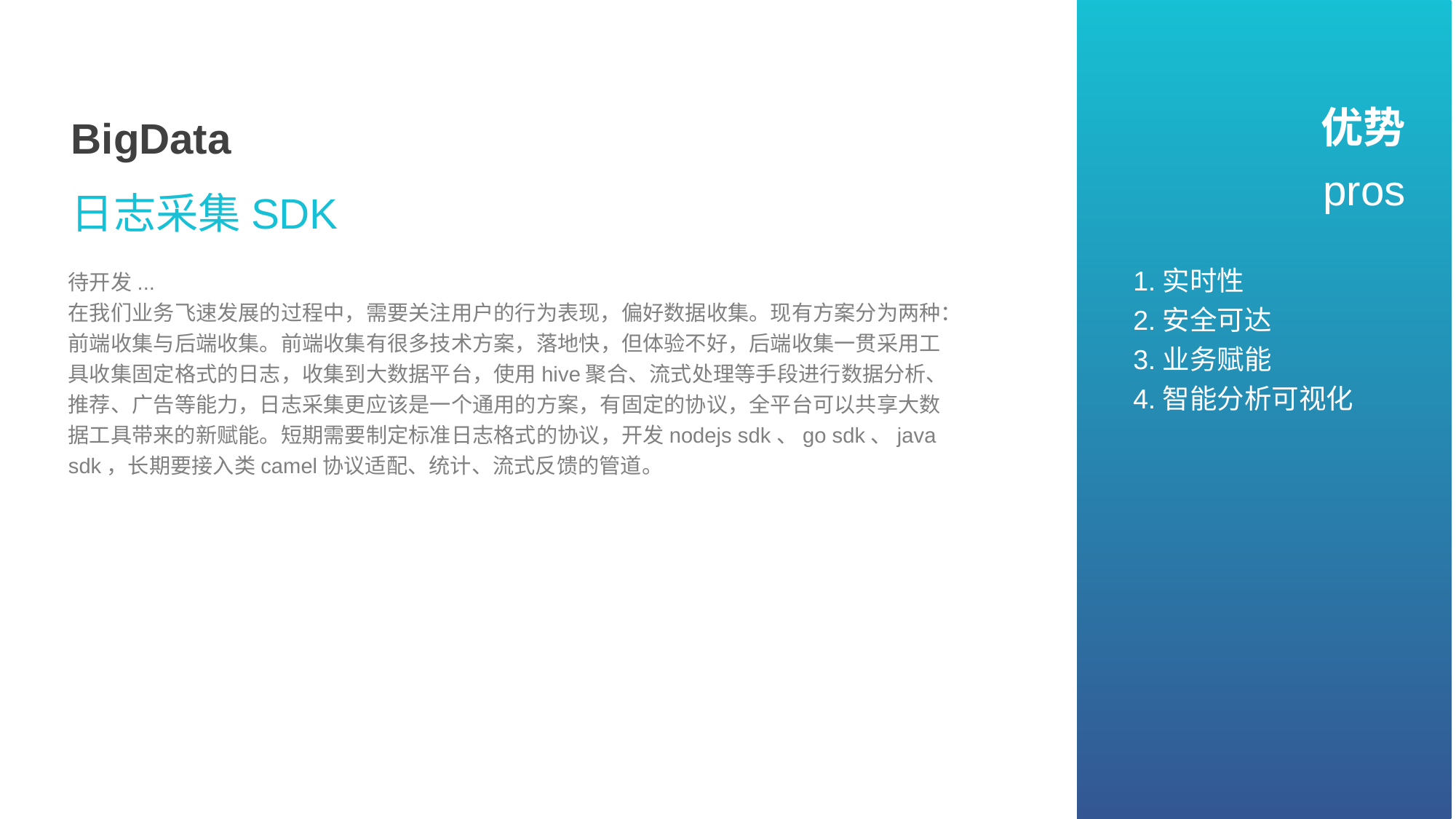

优势
BigData
pros
日志采集SDK
1.实时性
2.安全可达
3.业务赋能
4.智能分析可视化
待开发...
在我们业务飞速发展的过程中，需要关注用户的行为表现，偏好数据收集。现有方案分为两种：前端收集与后端收集。前端收集有很多技术方案，落地快，但体验不好，后端收集一贯采用工具收集固定格式的日志，收集到大数据平台，使用hive聚合、流式处理等手段进行数据分析、推荐、广告等能力，日志采集更应该是一个通用的方案，有固定的协议，全平台可以共享大数据工具带来的新赋能。短期需要制定标准日志格式的协议，开发nodejs sdk、go sdk、java sdk，长期要接入类camel协议适配、统计、流式反馈的管道。